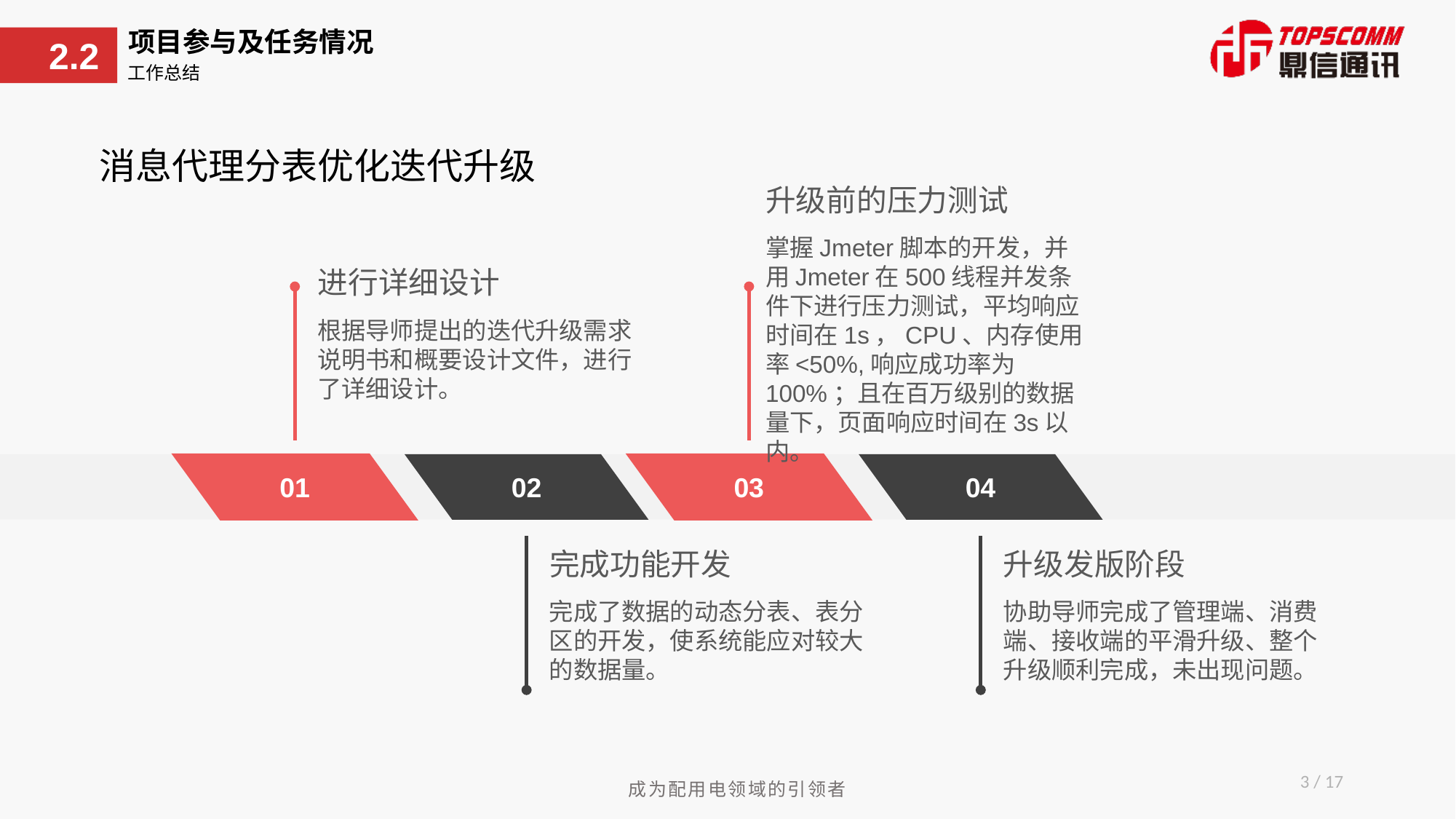

项目参与及任务情况

2.2
工作总结
消息代理分表优化迭代升级
升级前的压力测试
掌握Jmeter脚本的开发，并用Jmeter在500线程并发条件下进行压力测试，平均响应时间在1s，CPU、内存使用率<50%,响应成功率为100%；且在百万级别的数据量下，页面响应时间在3s以内。
进行详细设计
根据导师提出的迭代升级需求说明书和概要设计文件，进行了详细设计。

01
02
03
04
完成功能开发
完成了数据的动态分表、表分区的开发，使系统能应对较大的数据量。
升级发版阶段
协助导师完成了管理端、消费端、接收端的平滑升级、整个升级顺利完成，未出现问题。
3 / 17